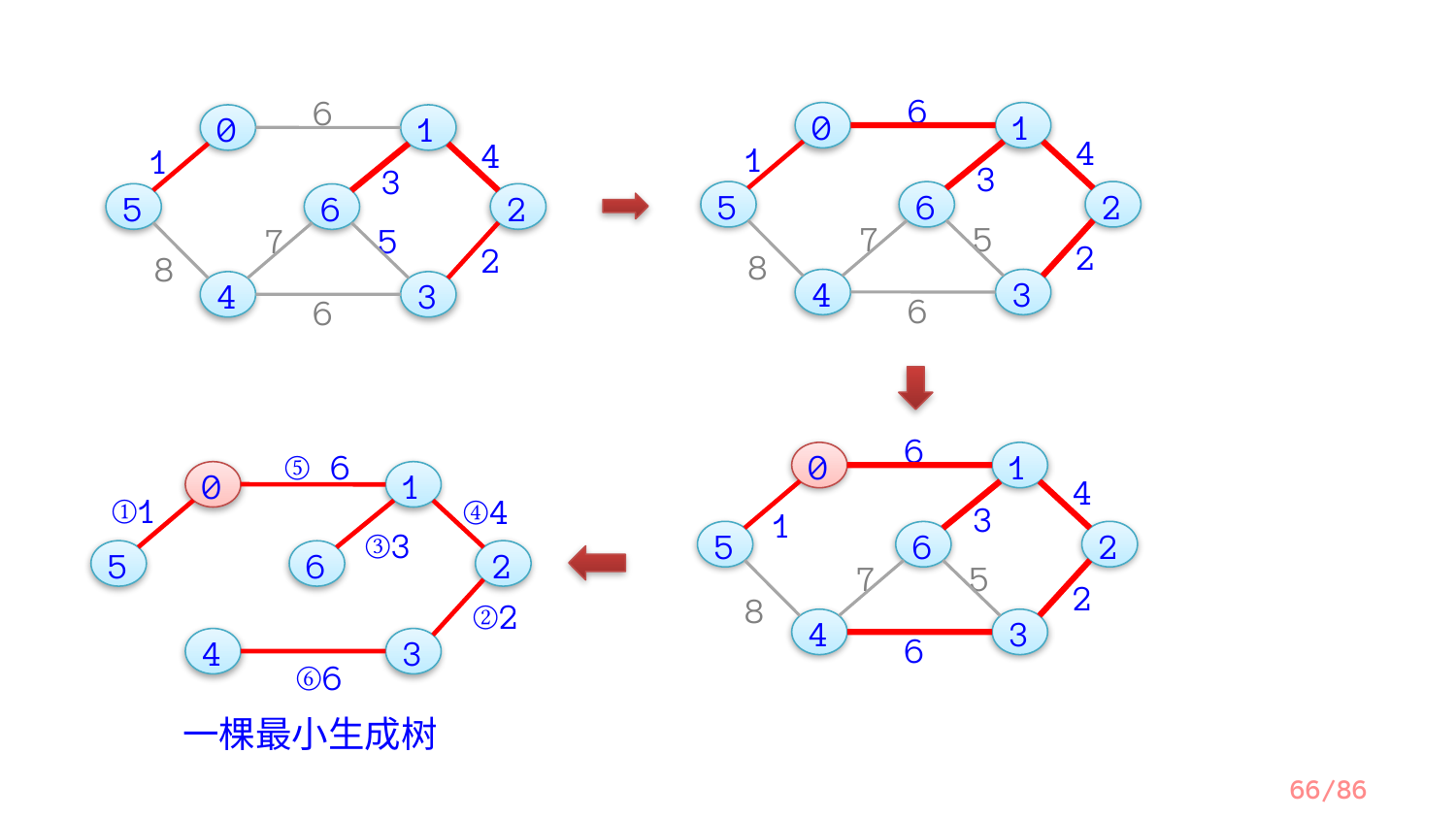

6
0
1

4

1
3
5
2
6

7
5
2
8
4
3

6
6
0
1

4
1

3
5
2
6

7

5

2
8
4
3

6

6
0
1

4

3
1
5
2
6

7

5

2
8
4
3

6
⑤ 6
0
1

①1
④4

③3
5
2
6

②2
4
3

⑥6
一棵最小生成树

66/86